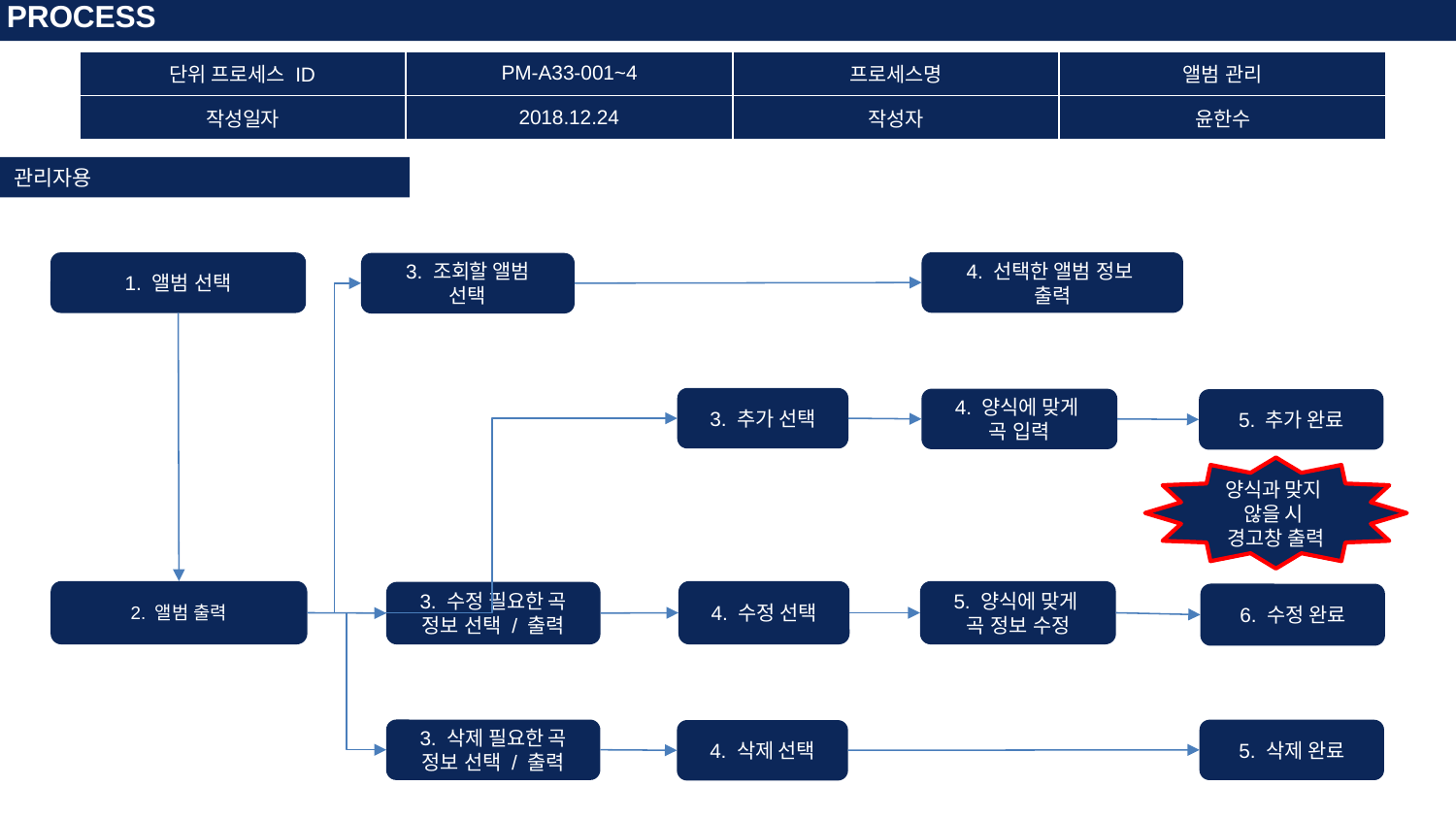

PROCESS
PROCESS
| 단위 프로세스 ID | PM-A33-001~4 | 프로세스명 | 앨범 관리 |
| --- | --- | --- | --- |
| 작성일자 | 2018.12.24 | 작성자 | 윤한수 |
관리자용
4. 선택한 앨범 정보
출력
1. 앨범 선택
3. 조회할 앨범
선택
3. 추가 선택
4. 양식에 맞게
곡 입력
5. 추가 완료
양식과 맞지
않을 시
경고창 출력
2. 앨범 출력
4. 수정 선택
5. 양식에 맞게
곡 정보 수정
3. 수정 필요한 곡
정보 선택 / 출력
6. 수정 완료
3. 삭제 필요한 곡
정보 선택 / 출력
5. 삭제 완료
4. 삭제 선택